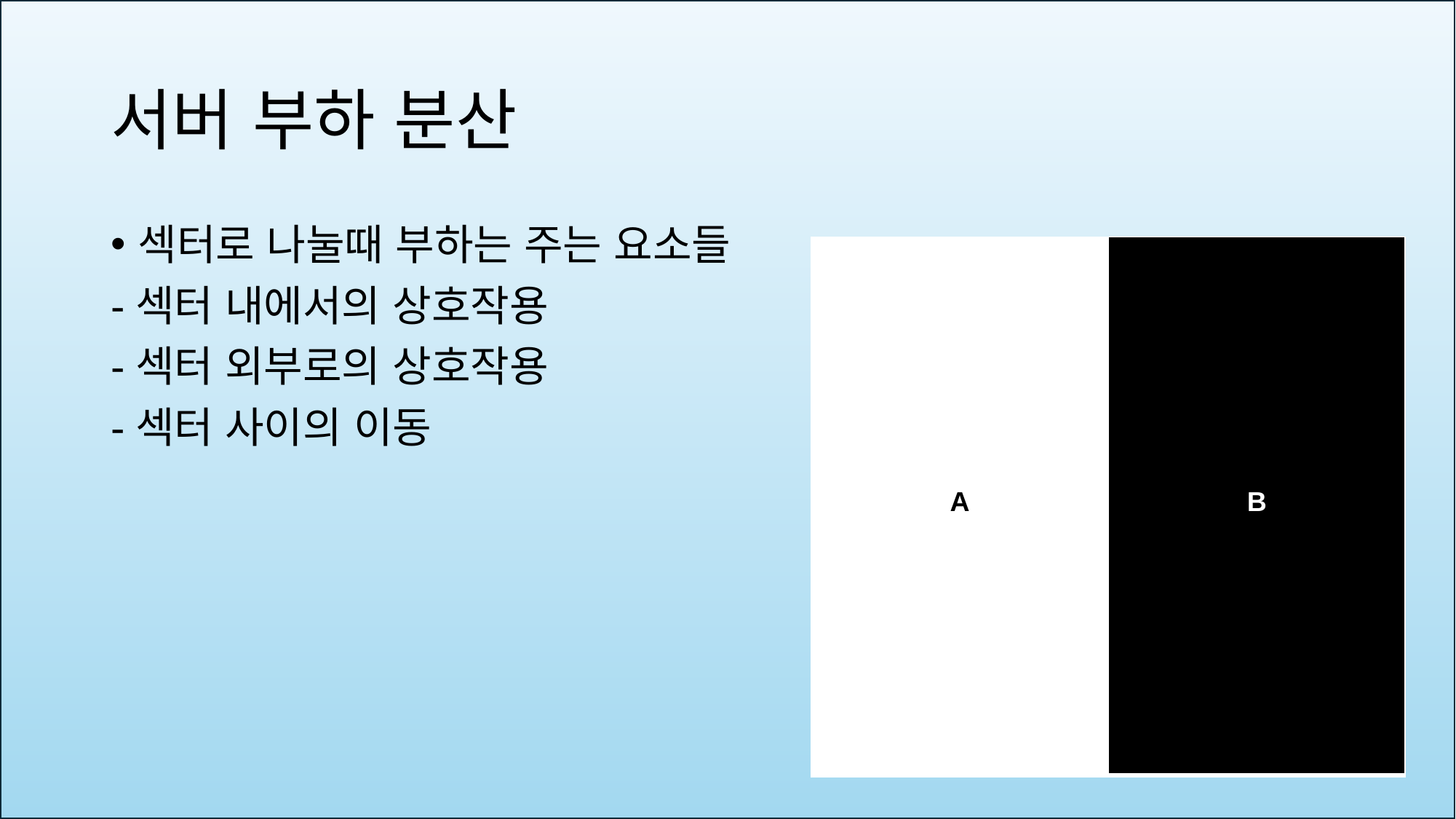

# 서버 부하 분산

섹터로 나눌때 부하는 주는 요소들
-섹터 내에서의 상호작용
-섹터 외부로의 상호작용
-섹터 사이의 이동

| A | B |
| --- | --- |